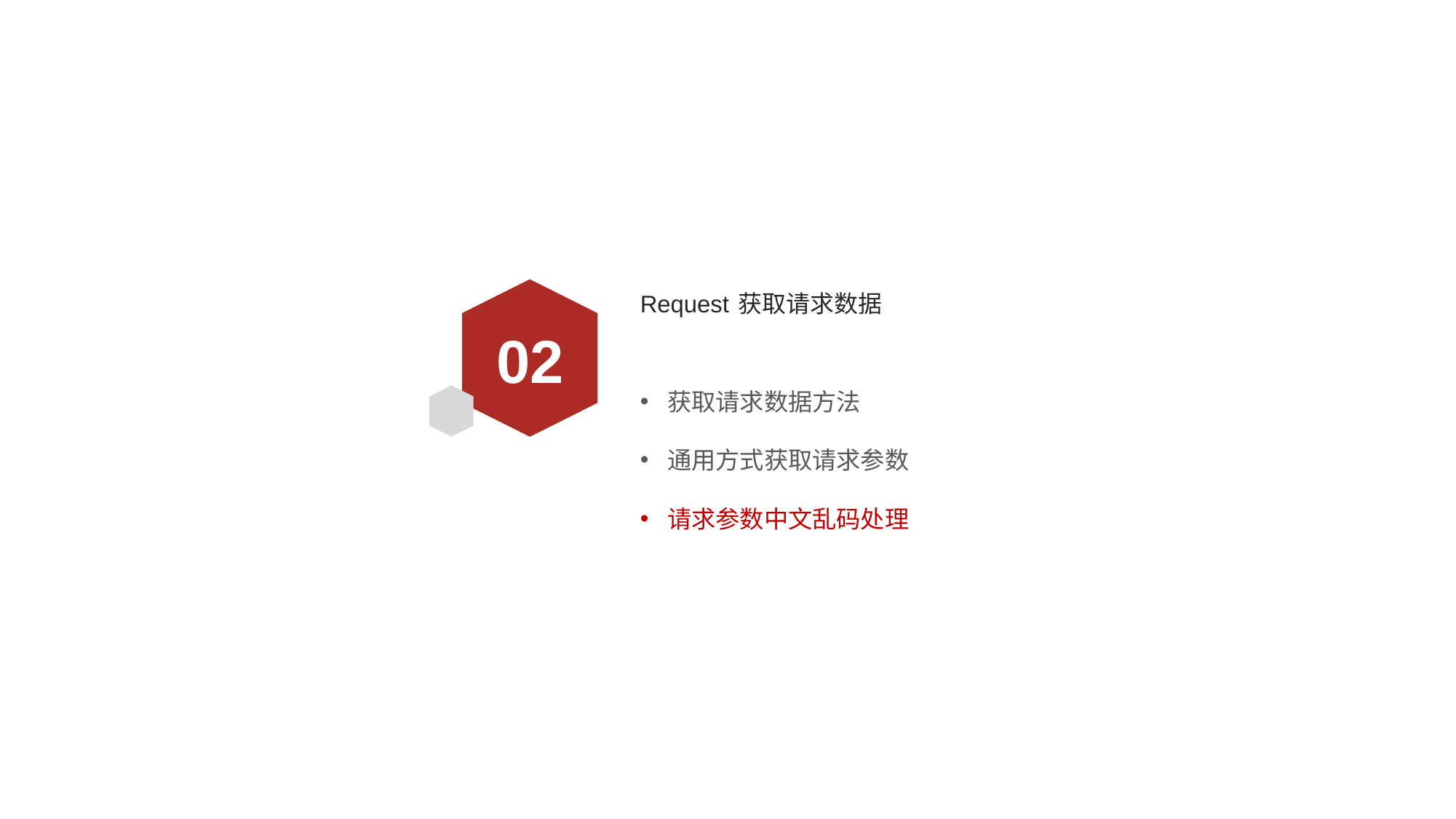

# Request 获取请求数据
02
获取请求数据方法
通用方式获取请求参数
请求参数中文乱码处理